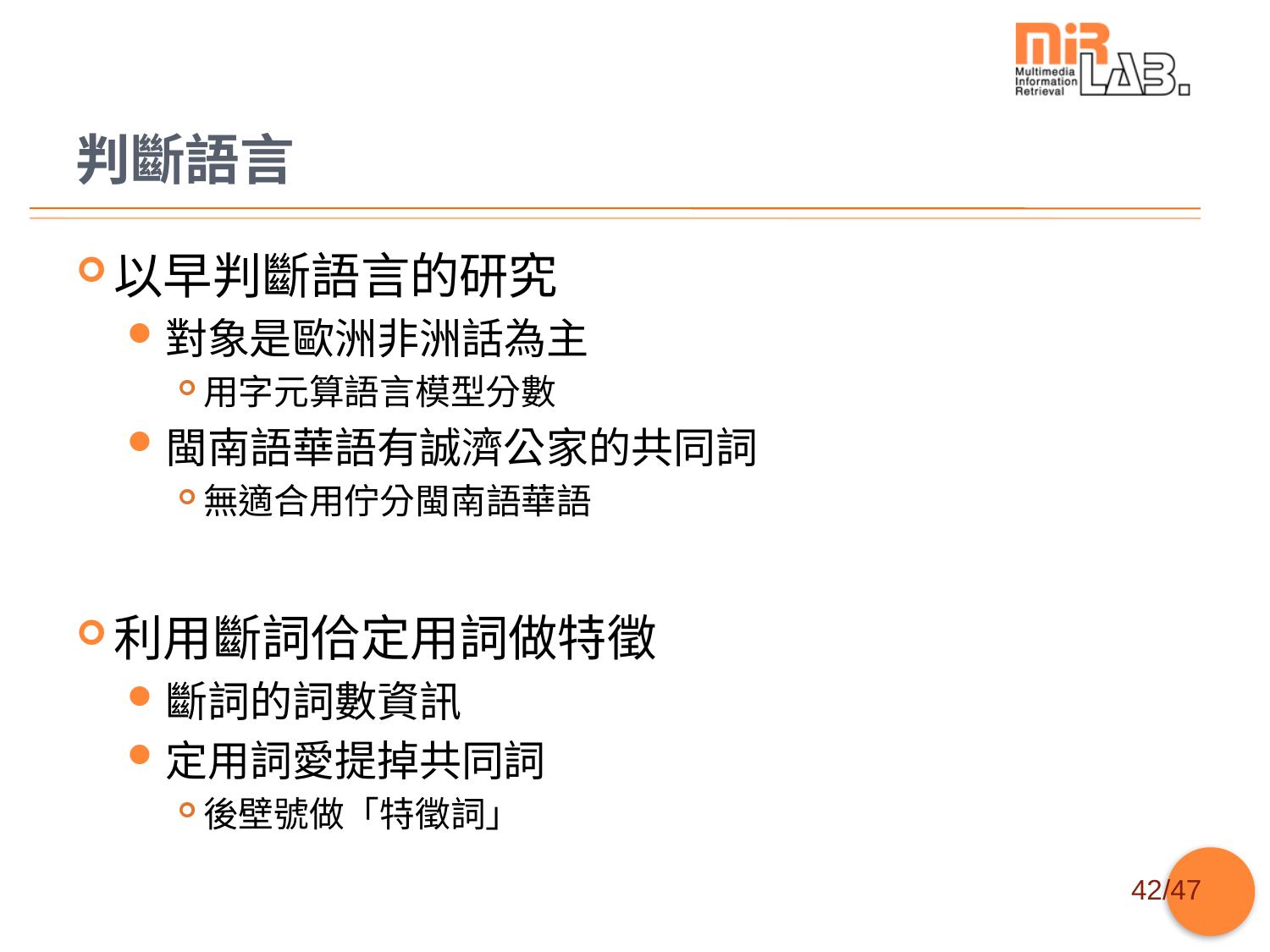

# 判斷語言
以早判斷語言的研究
對象是歐洲非洲話為主
用字元算語言模型分數
閩南語華語有誠濟公家的共同詞
無適合用佇分閩南語華語

利用斷詞佮定用詞做特徵
斷詞的詞數資訊
定用詞愛提掉共同詞
後壁號做「特徵詞」